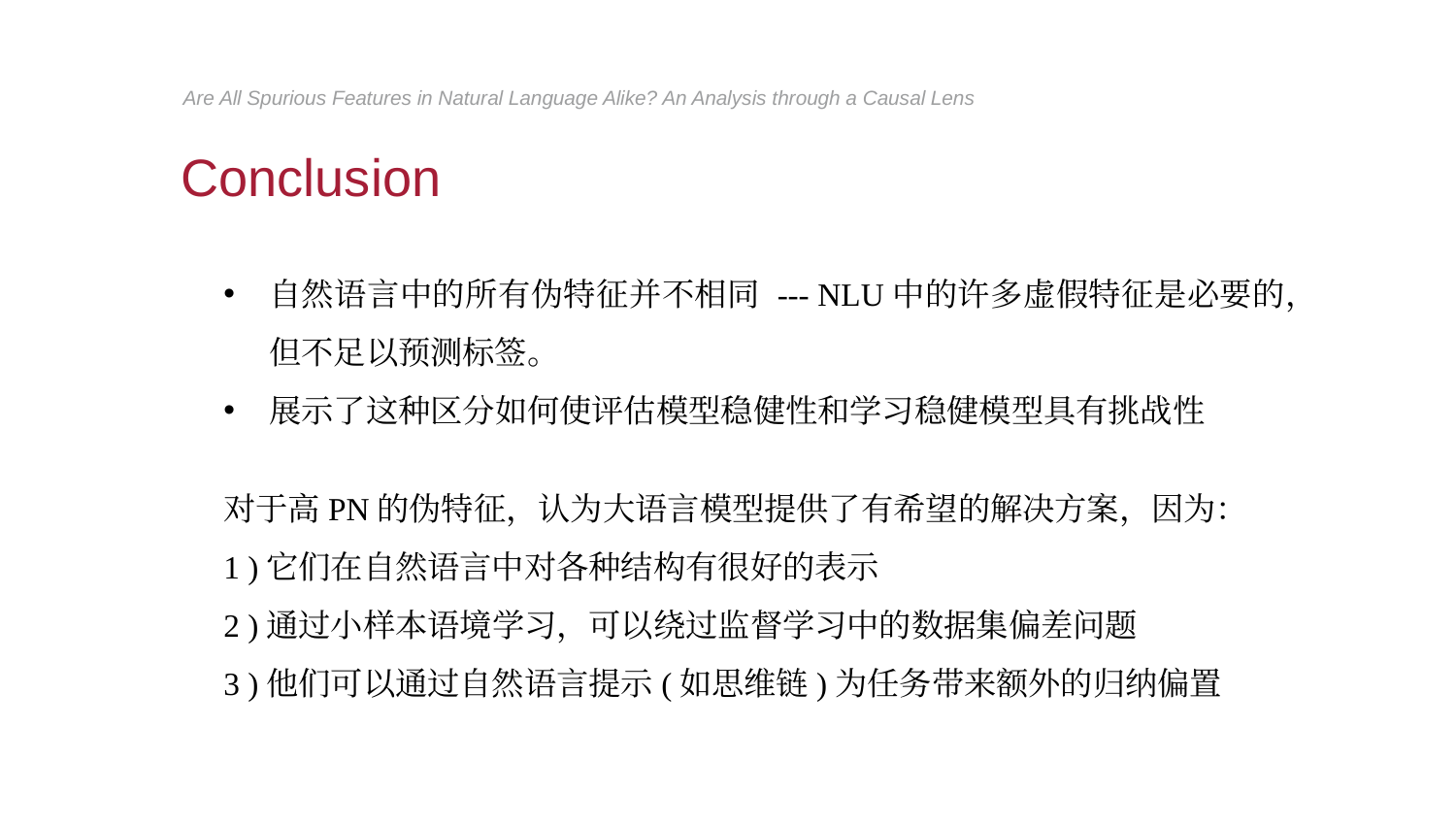

Are All Spurious Features in Natural Language Alike? An Analysis through a Causal Lens
Conclusion
自然语言中的所有伪特征并不相同 --- NLU中的许多虚假特征是必要的，但不足以预测标签。
展示了这种区分如何使评估模型稳健性和学习稳健模型具有挑战性
对于高PN的伪特征，认为大语言模型提供了有希望的解决方案，因为：
1 )它们在自然语言中对各种结构有很好的表示
2 )通过小样本语境学习，可以绕过监督学习中的数据集偏差问题
3 )他们可以通过自然语言提示(如思维链)为任务带来额外的归纳偏置